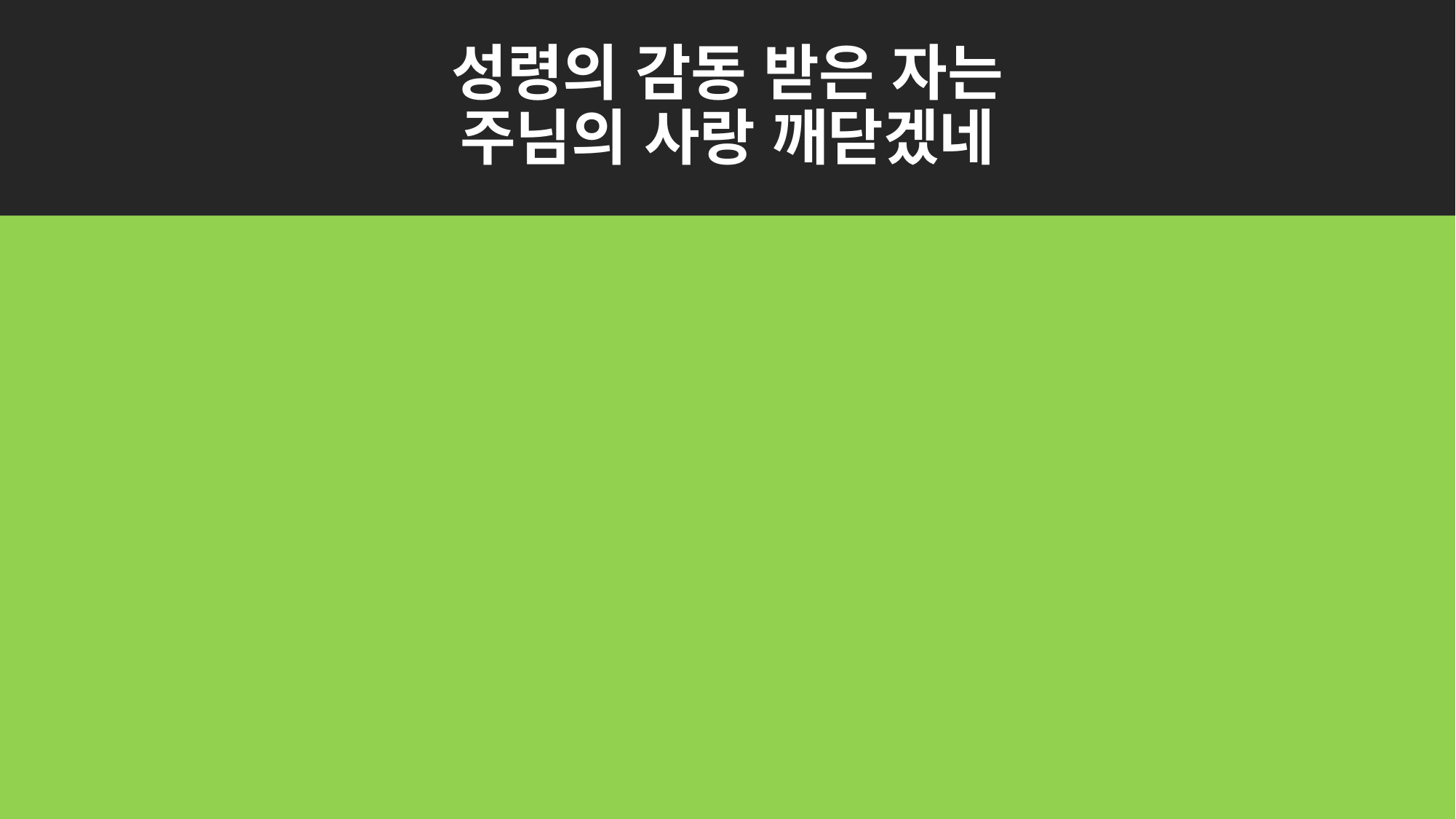

# 성령의 감동 받은 자는 주님의 사랑 깨닫겠네